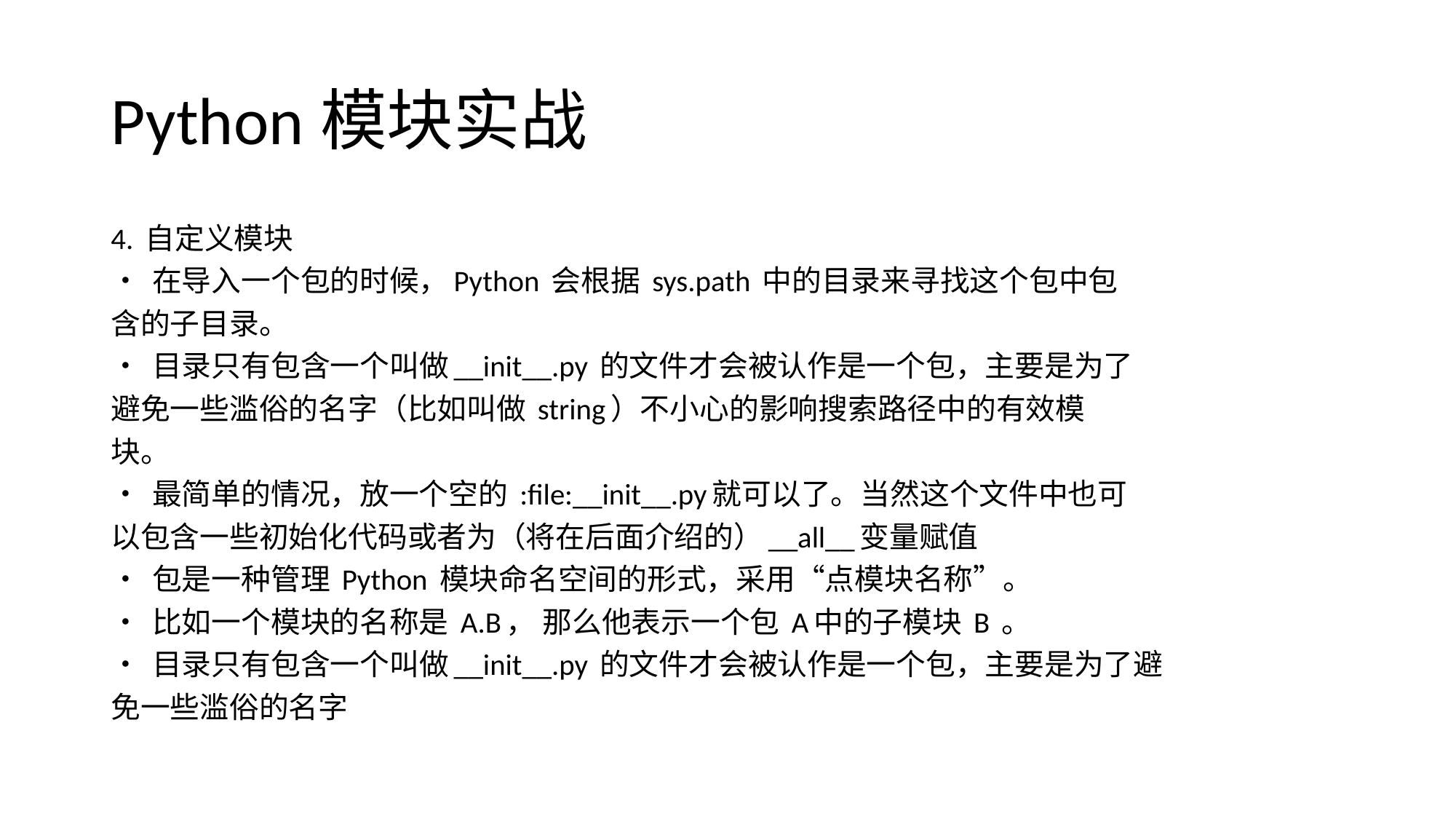

# Python模块实战
4. 自定义模块
• 在导入一个包的时候，Python 会根据 sys.path 中的目录来寻找这个包中包
含的子目录。
• 目录只有包含一个叫做__init__.py 的文件才会被认作是一个包，主要是为了
避免一些滥俗的名字（比如叫做 string）不小心的影响搜索路径中的有效模
块。
• 最简单的情况，放一个空的 :file:__init__.py就可以了。当然这个文件中也可
以包含一些初始化代码或者为（将在后面介绍的）__all__变量赋值
• 包是一种管理 Python 模块命名空间的形式，采用“点模块名称”。
• 比如一个模块的名称是 A.B， 那么他表示一个包 A中的子模块 B 。
• 目录只有包含一个叫做__init__.py 的文件才会被认作是一个包，主要是为了避
免一些滥俗的名字